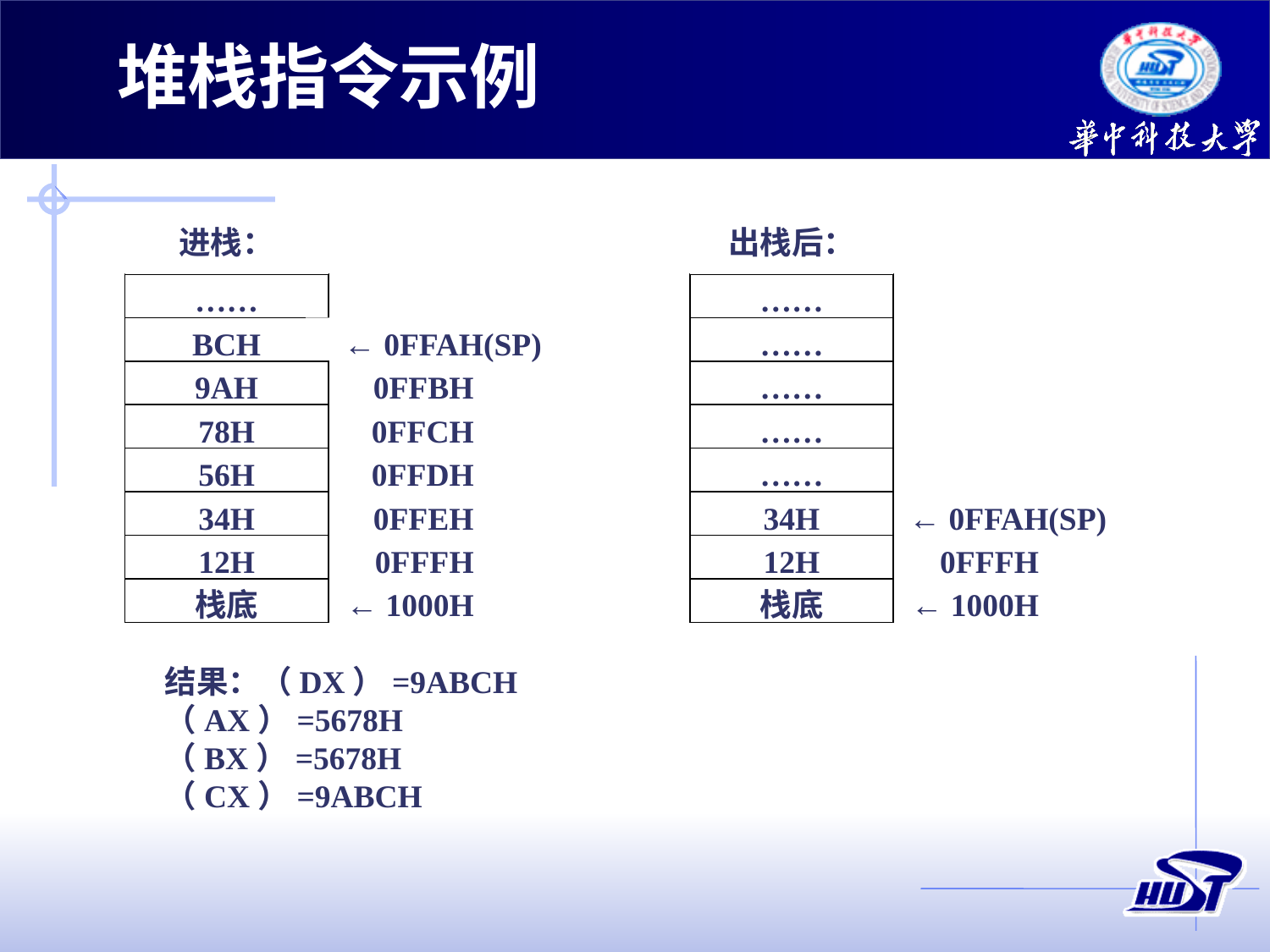

堆栈指令示例
进栈：

出栈后：

……

……

BCH

← 0FFAH(SP)

……

9AH

0FFBH

……

78H

0FFCH

……

56H

0FFDH

……

34H

0FFEH

34H

← 0FFAH(SP)

12H

0FFFH

12H

0FFFH

栈底

← 1000H

栈底

← 1000H

结果：（DX）=9ABCH
（AX）=5678H
（BX）=5678H
（CX）=9ABCH